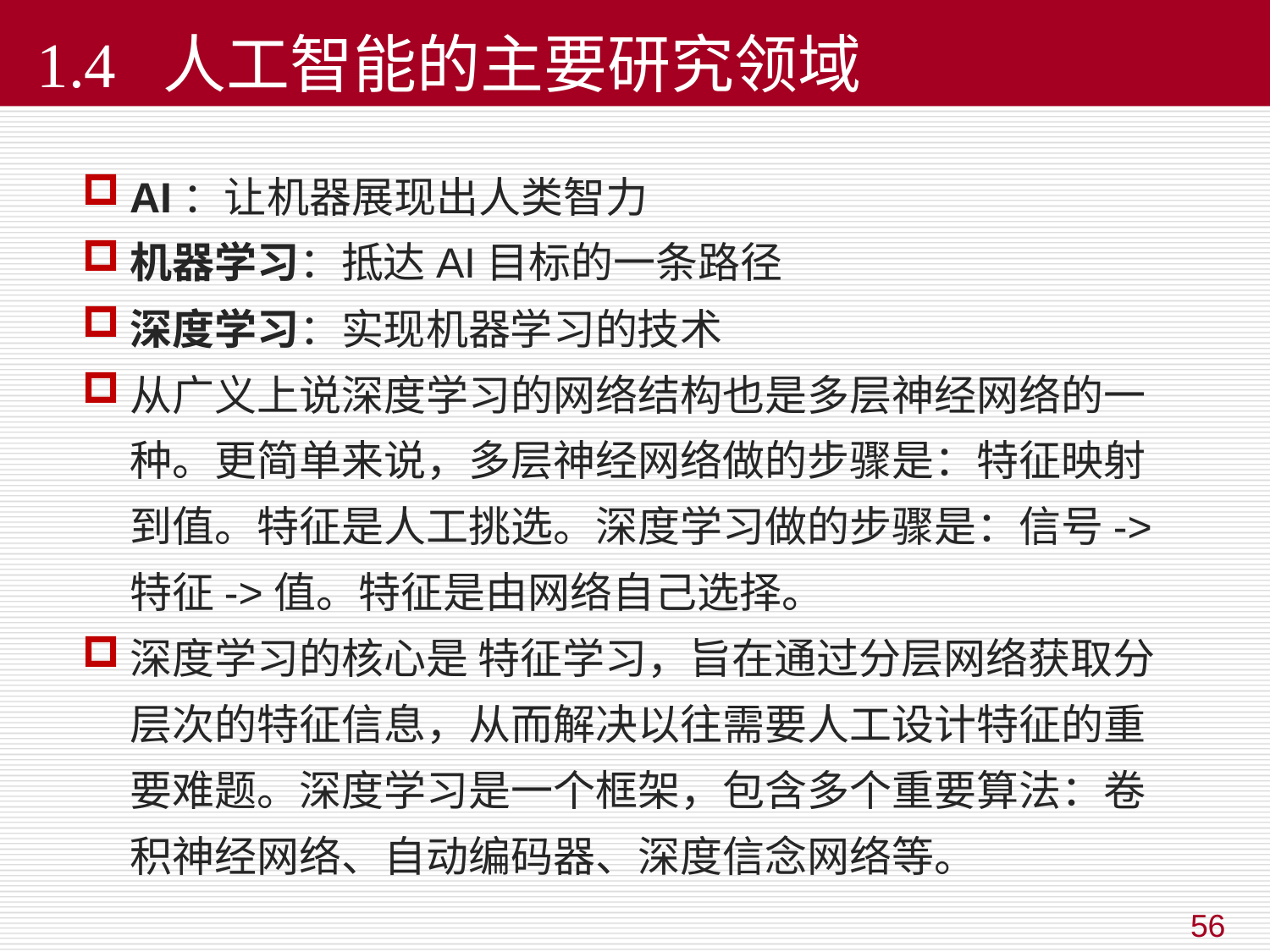

1.4  人工智能的主要研究领域
AI：让机器展现出人类智力
机器学习：抵达AI目标的一条路径
深度学习：实现机器学习的技术
从广义上说深度学习的网络结构也是多层神经网络的一种。更简单来说，多层神经网络做的步骤是：特征映射到值。特征是人工挑选。深度学习做的步骤是：信号->特征->值。特征是由网络自己选择。
深度学习的核心是 特征学习，旨在通过分层网络获取分层次的特征信息，从而解决以往需要人工设计特征的重要难题。深度学习是一个框架，包含多个重要算法：卷积神经网络、自动编码器、深度信念网络等。
56